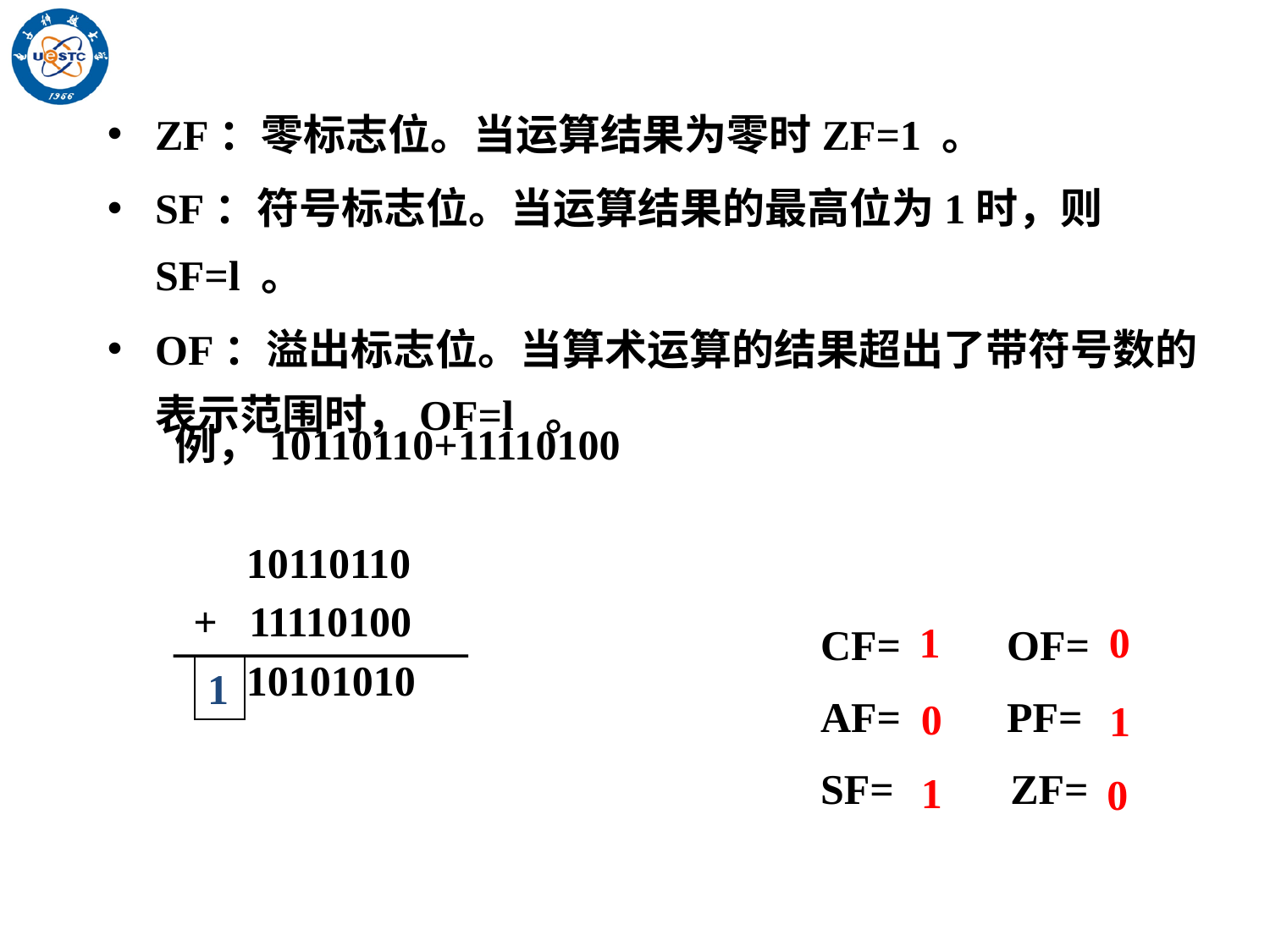

ZF：零标志位。当运算结果为零时ZF=1 。
SF：符号标志位。当运算结果的最高位为1时，则SF=l 。
OF：溢出标志位。当算术运算的结果超出了带符号数的表示范围时，OF=l  。

例，10110110+11110100

               10110110
          +   11110100
               10101010
1
0
CF=          OF=
AF=          PF=
SF=           ZF=

1
0
1
1
0